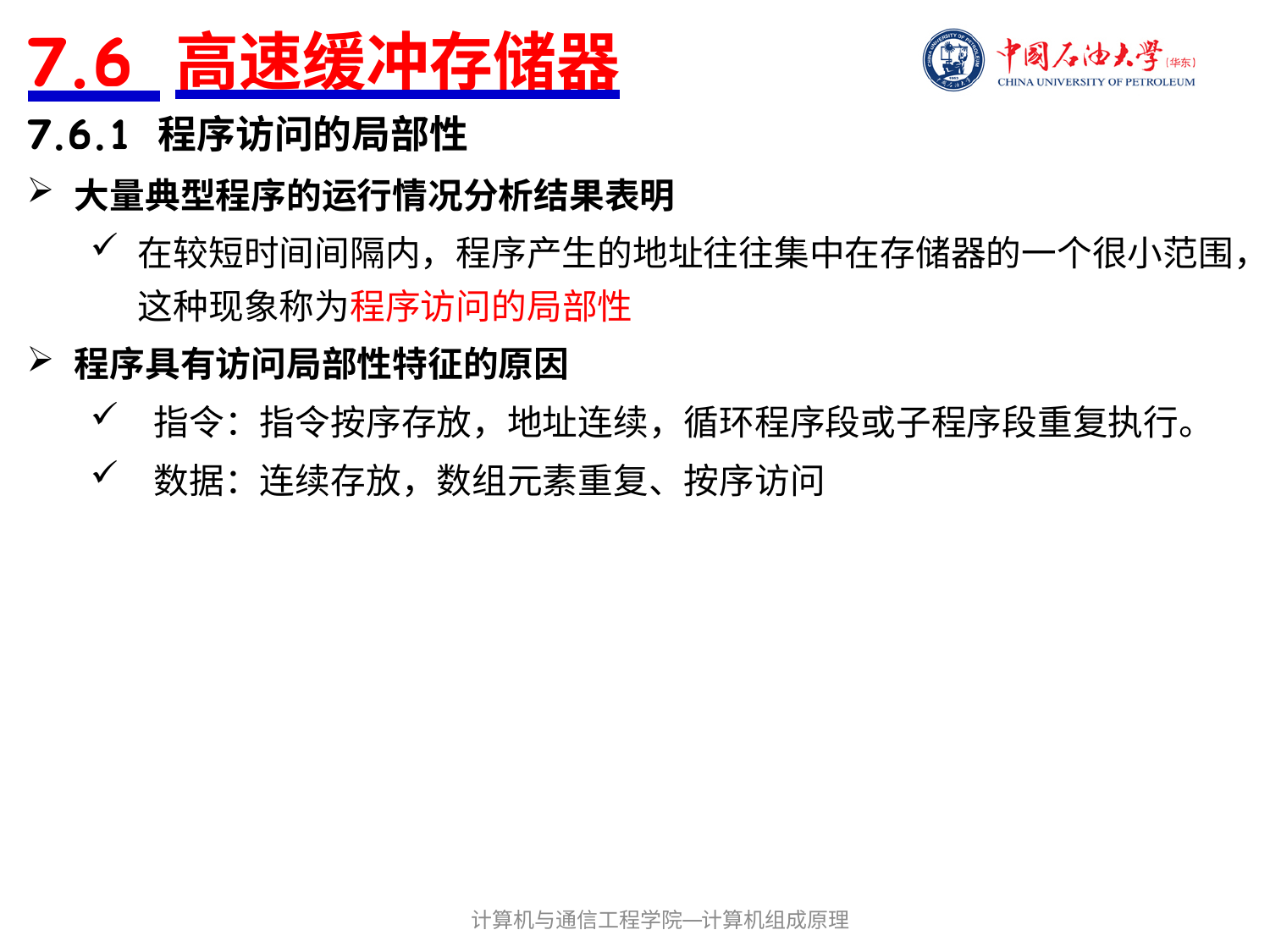

# 7.6 高速缓冲存储器
7.6.1 程序访问的局部性
大量典型程序的运行情况分析结果表明
在较短时间间隔内，程序产生的地址往往集中在存储器的一个很小范围，这种现象称为程序访问的局部性
程序具有访问局部性特征的原因
指令：指令按序存放，地址连续，循环程序段或子程序段重复执行。
数据：连续存放，数组元素重复、按序访问
计算机与通信工程学院—计算机组成原理
51